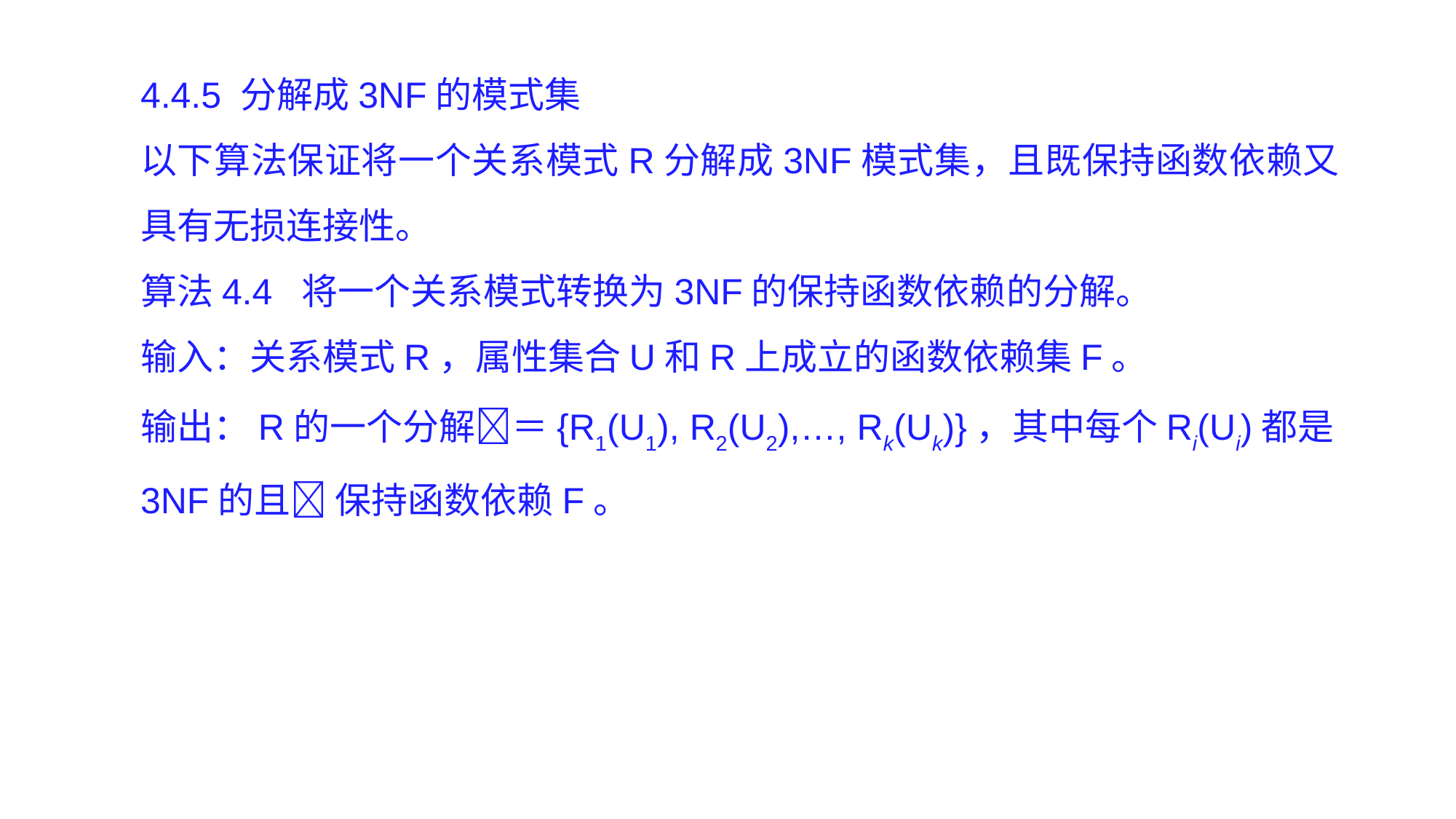

4.4.5 分解成3NF的模式集
以下算法保证将一个关系模式R分解成3NF模式集，且既保持函数依赖又具有无损连接性。
算法4.4  将一个关系模式转换为3NF的保持函数依赖的分解。
输入：关系模式R，属性集合U和R上成立的函数依赖集F。
输出：R的一个分解ρ＝{R1(U1), R2(U2),…, Rk(Uk)}，其中每个Ri(Ui)都是3NF的且ρ 保持函数依赖F。